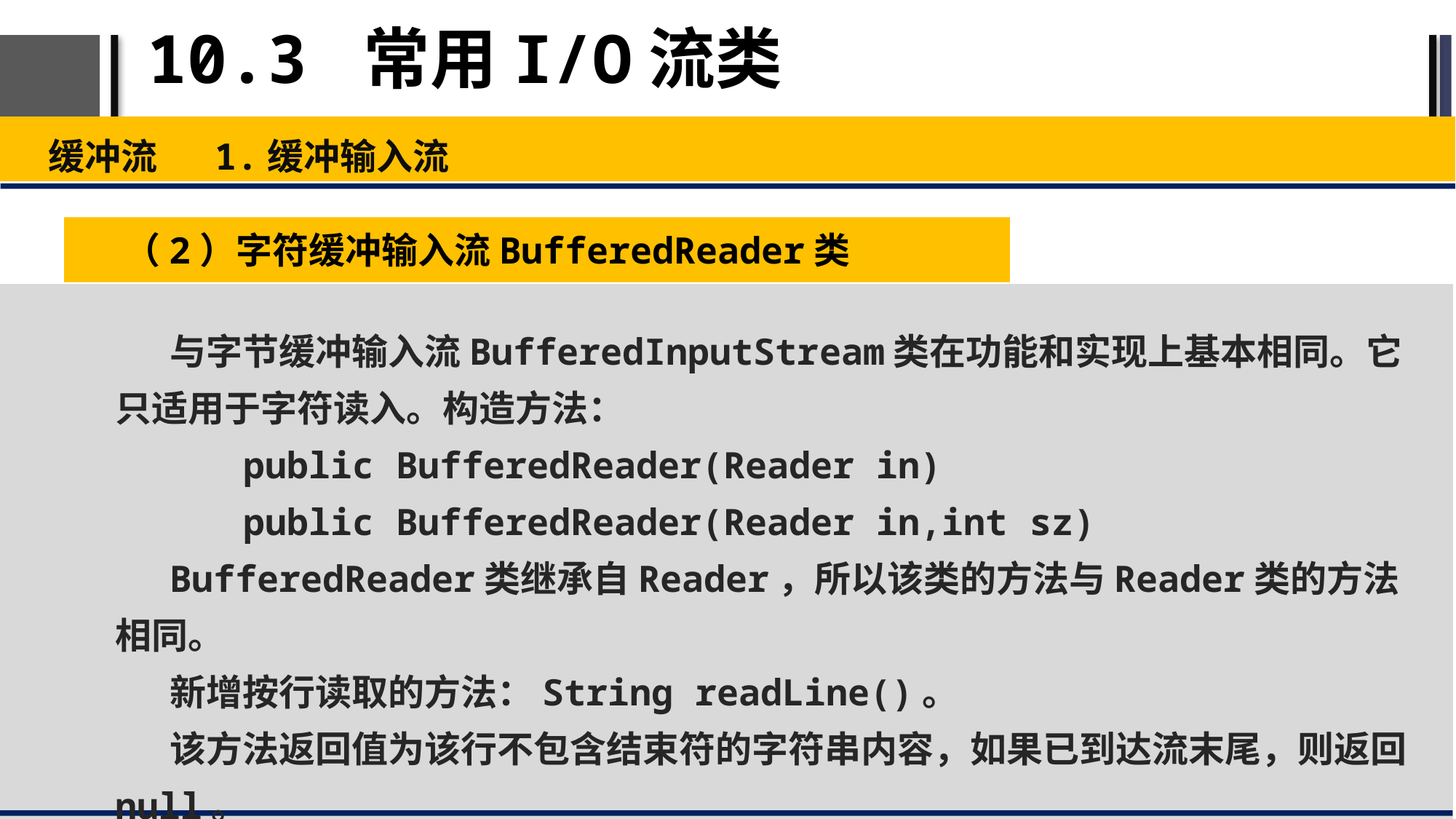

# 10.3 常用I/O流类

缓冲流      1.缓冲输入流

（2）字符缓冲输入流BufferedReader类

与字节缓冲输入流BufferedInputStream类在功能和实现上基本相同。它只适用于字符读入。构造方法：
public BufferedReader(Reader in)
public BufferedReader(Reader in,int sz)
BufferedReader类继承自Reader，所以该类的方法与Reader类的方法相同。
新增按行读取的方法：String readLine()。
该方法返回值为该行不包含结束符的字符串内容，如果已到达流末尾，则返回 null。